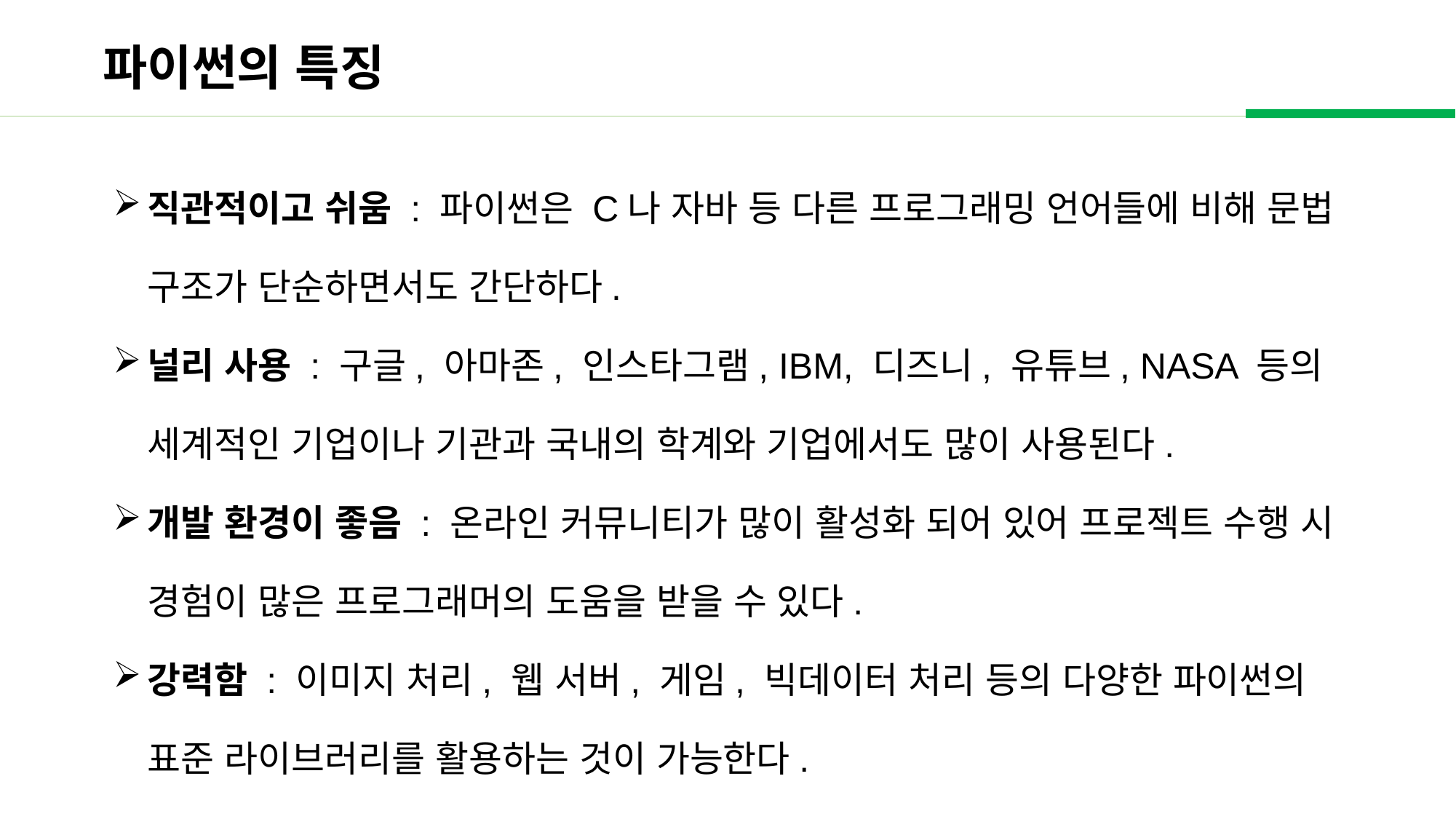

파이썬의 특징

직관적이고 쉬움 : 파이썬은 C나 자바 등 다른 프로그래밍 언어들에 비해 문법 구조가 단순하면서도 간단하다.
널리 사용 : 구글, 아마존, 인스타그램, IBM, 디즈니, 유튜브, NASA 등의 세계적인 기업이나 기관과 국내의 학계와 기업에서도 많이 사용된다.
개발 환경이 좋음 : 온라인 커뮤니티가 많이 활성화 되어 있어 프로젝트 수행 시 경험이 많은 프로그래머의 도움을 받을 수 있다.
강력함 : 이미지 처리, 웹 서버, 게임, 빅데이터 처리 등의 다양한 파이썬의 표준 라이브러리를 활용하는 것이 가능한다.